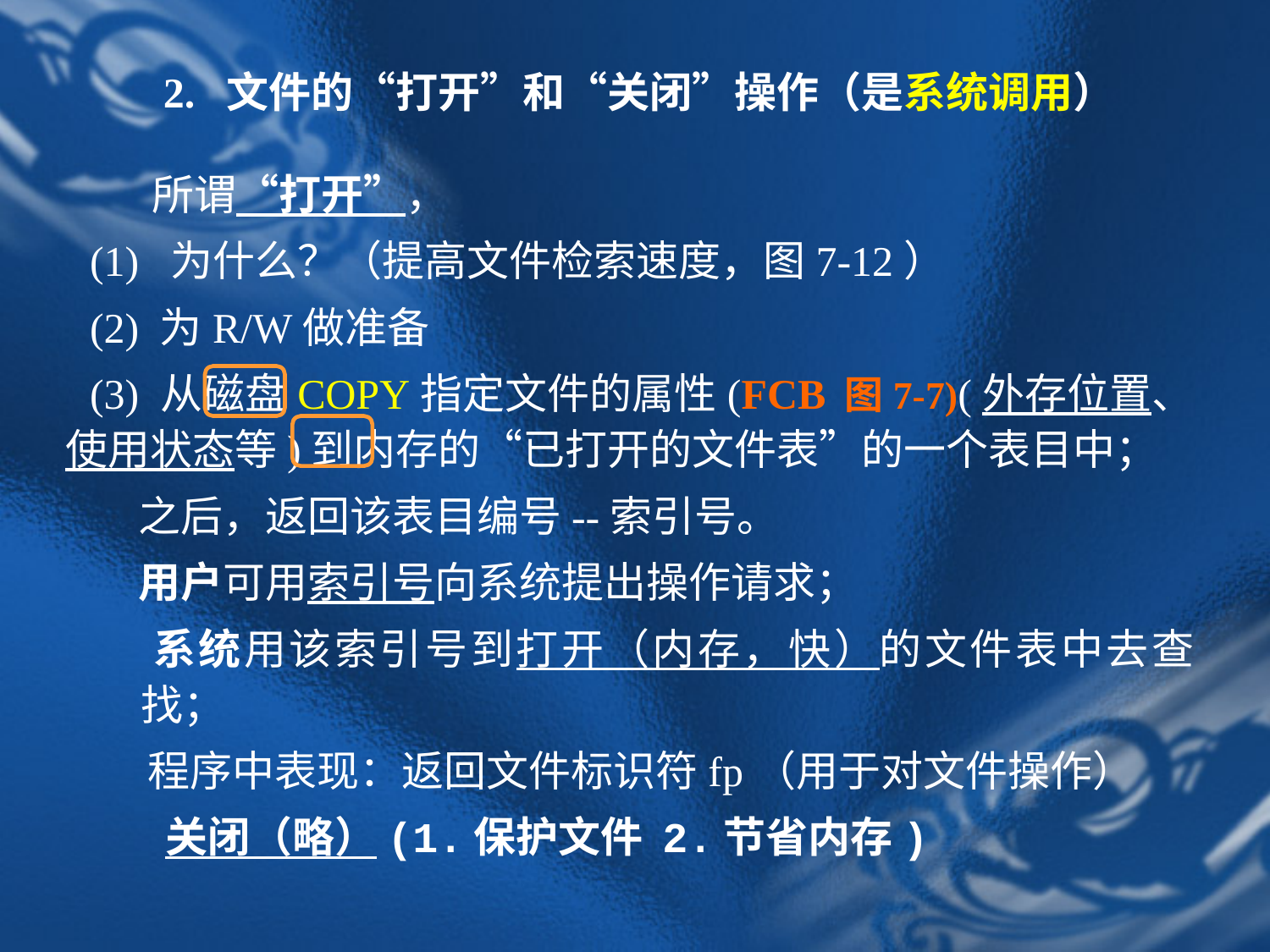

2.  文件的“打开”和“关闭”操作（是系统调用）
        所谓“打开”，
(1)  为什么？（提高文件检索速度，图7-12）
(2) 为R/W做准备
(3) 从磁盘COPY指定文件的属性(FCB 图7-7)(外存位置、使用状态等)到内存的“已打开的文件表”的一个表目中；
    之后，返回该表目编号--索引号。
    用户可用索引号向系统提出操作请求；
    系统用该索引号到打开（内存，快）的文件表中去查找；
     程序中表现：返回文件标识符fp（用于对文件操作）
关闭（略）(1.保护文件 2.节省内存)